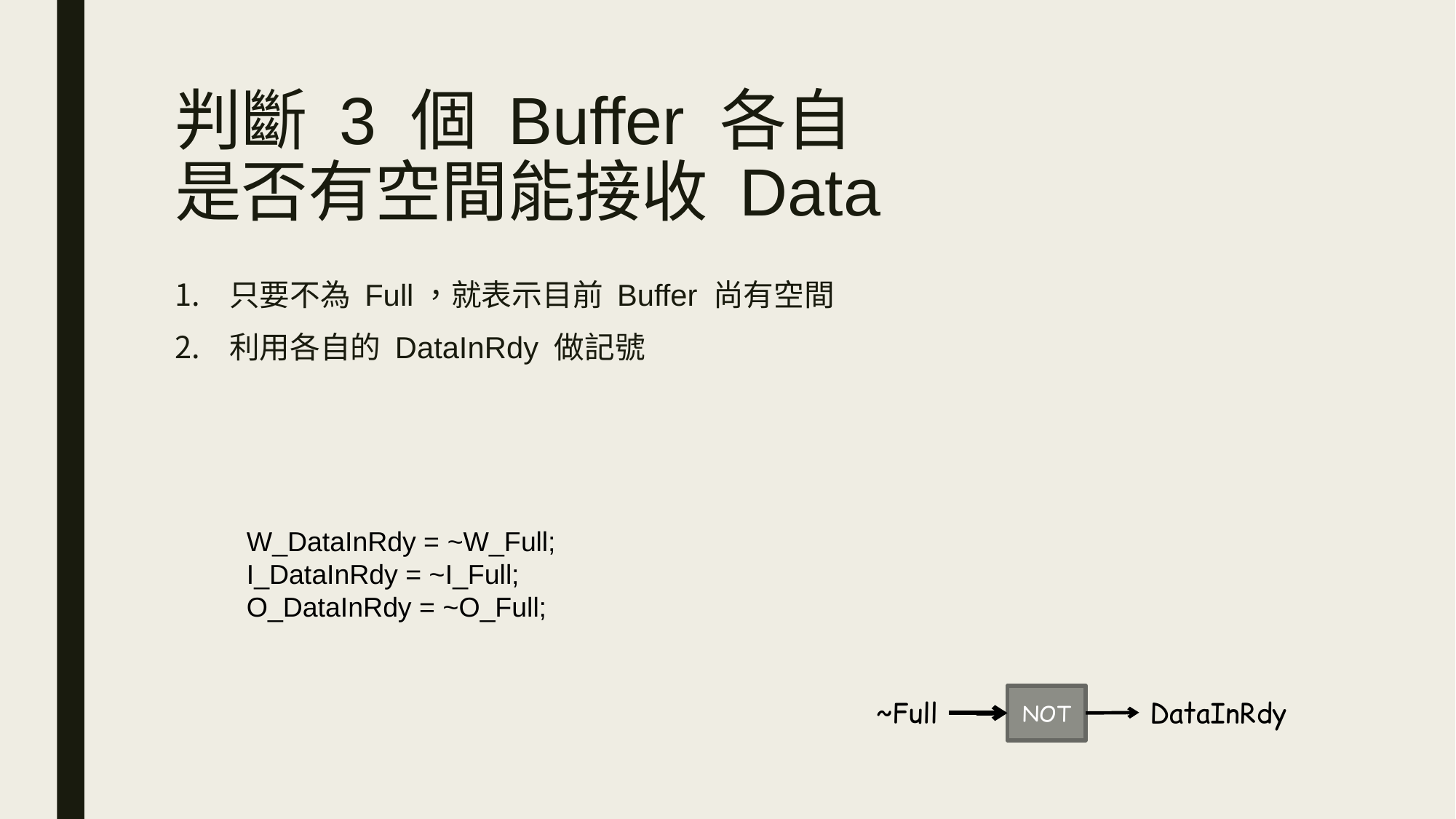

# 判斷 3 個 Buffer 各自 是否有空間能接收 Data
只要不為 Full，就表示目前 Buffer 尚有空間
利用各自的 DataInRdy 做記號
W_DataInRdy = ~W_Full;
I_DataInRdy = ~I_Full;
O_DataInRdy = ~O_Full;
NOT
~Full
DataInRdy